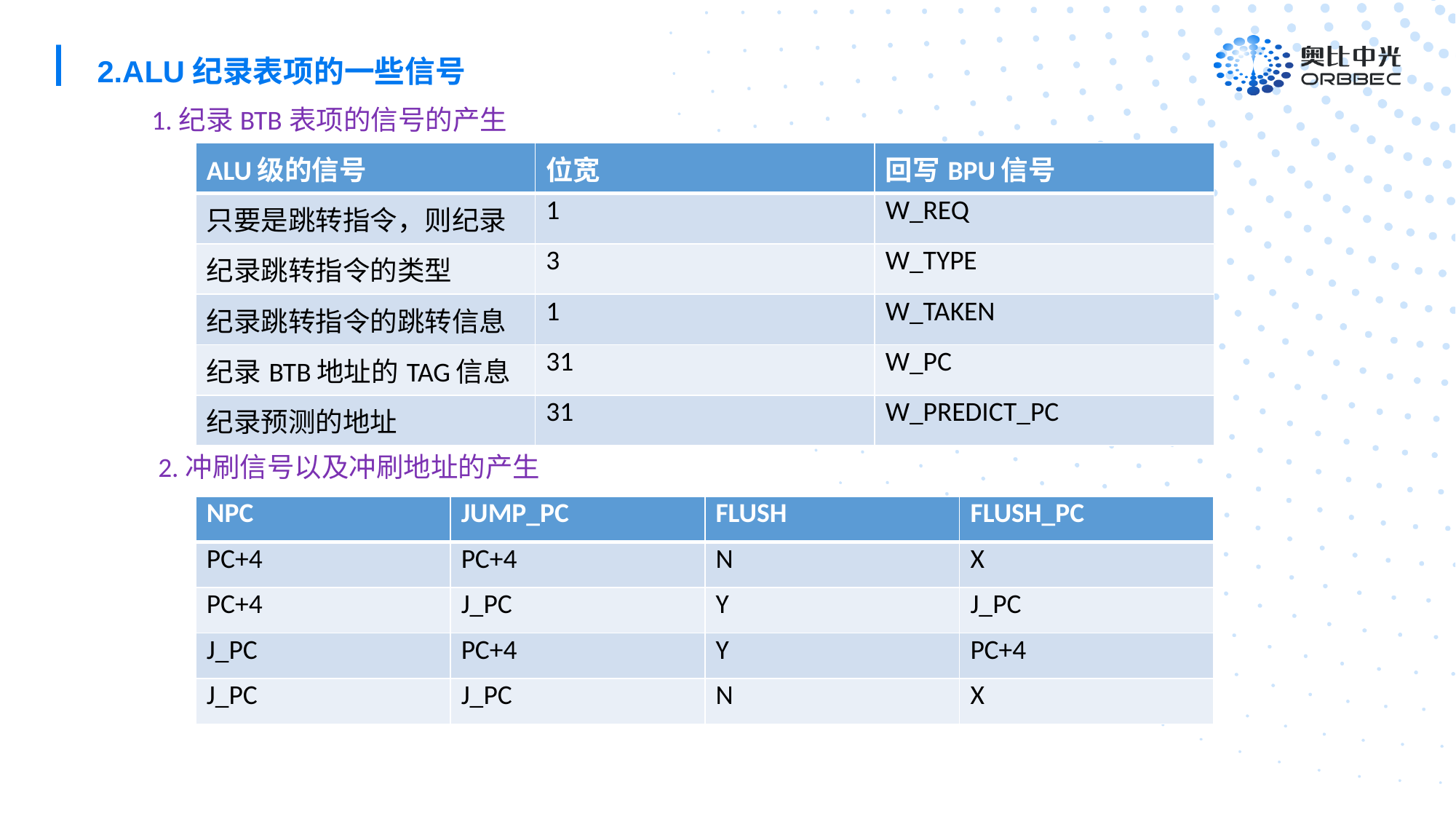

2.ALU纪录表项的一些信号
1.纪录BTB表项的信号的产生
| ALU级的信号 | 位宽 | 回写BPU信号 |
| --- | --- | --- |
| 只要是跳转指令，则纪录 | 1 | W\_REQ |
| 纪录跳转指令的类型 | 3 | W\_TYPE |
| 纪录跳转指令的跳转信息 | 1 | W\_TAKEN |
| 纪录BTB地址的TAG信息 | 31 | W\_PC |
| 纪录预测的地址 | 31 | W\_PREDICT\_PC |
2.冲刷信号以及冲刷地址的产生
| NPC | JUMP\_PC | FLUSH | FLUSH\_PC |
| --- | --- | --- | --- |
| PC+4 | PC+4 | N | X |
| PC+4 | J\_PC | Y | J\_PC |
| J\_PC | PC+4 | Y | PC+4 |
| J\_PC | J\_PC | N | X |
14